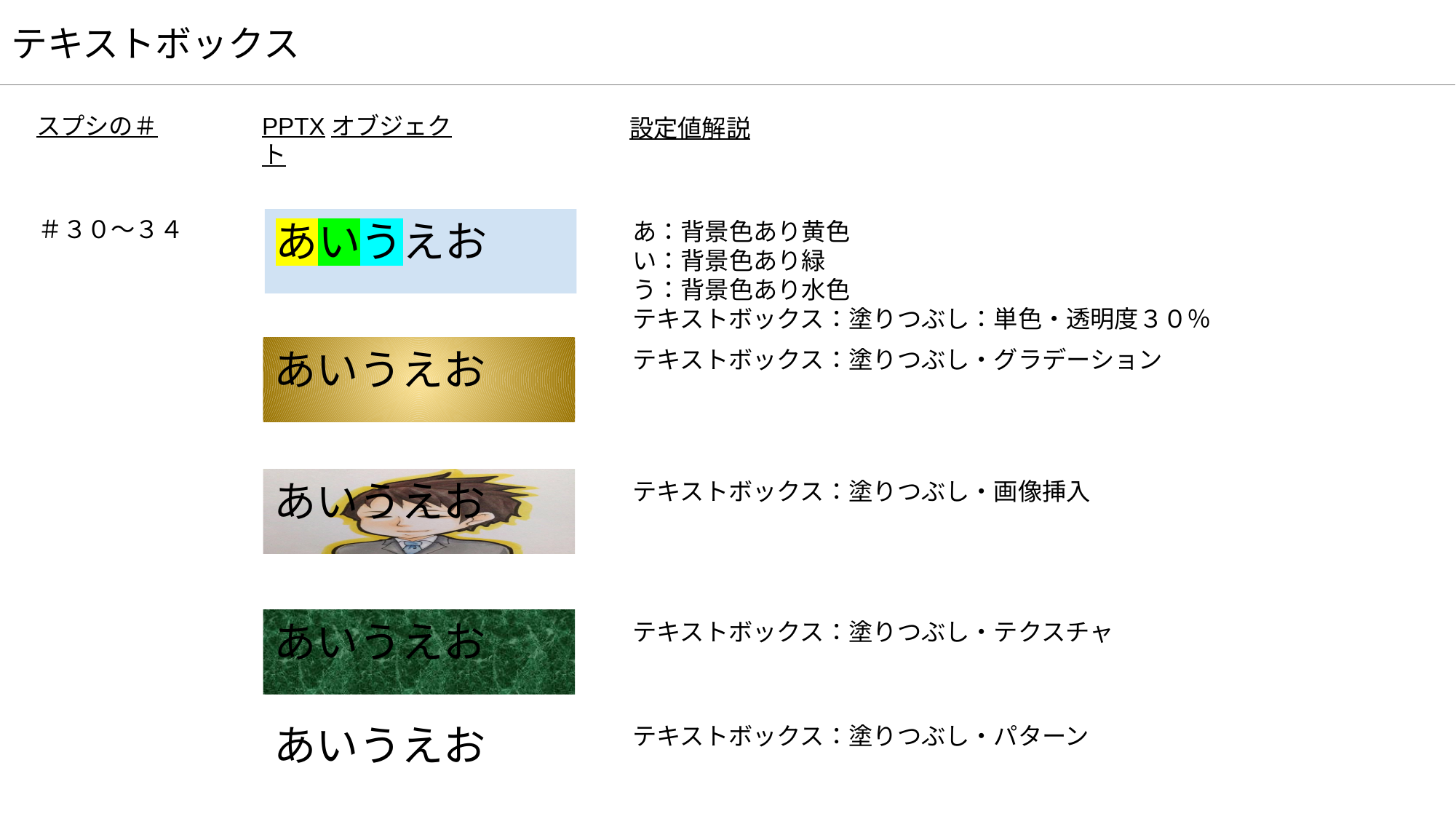

テキストボックス
PPTXオブジェクト
スプシの＃
設定値解説
＃３０〜３４
あいうえお
あ：背景色あり黄色
い：背景色あり緑
う：背景色あり水色
テキストボックス：塗りつぶし：単色・透明度３０％
あいうえお
テキストボックス：塗りつぶし・グラデーション
あいうえお
テキストボックス：塗りつぶし・画像挿入
あいうえお
テキストボックス：塗りつぶし・テクスチャ
あいうえお
テキストボックス：塗りつぶし・パターン